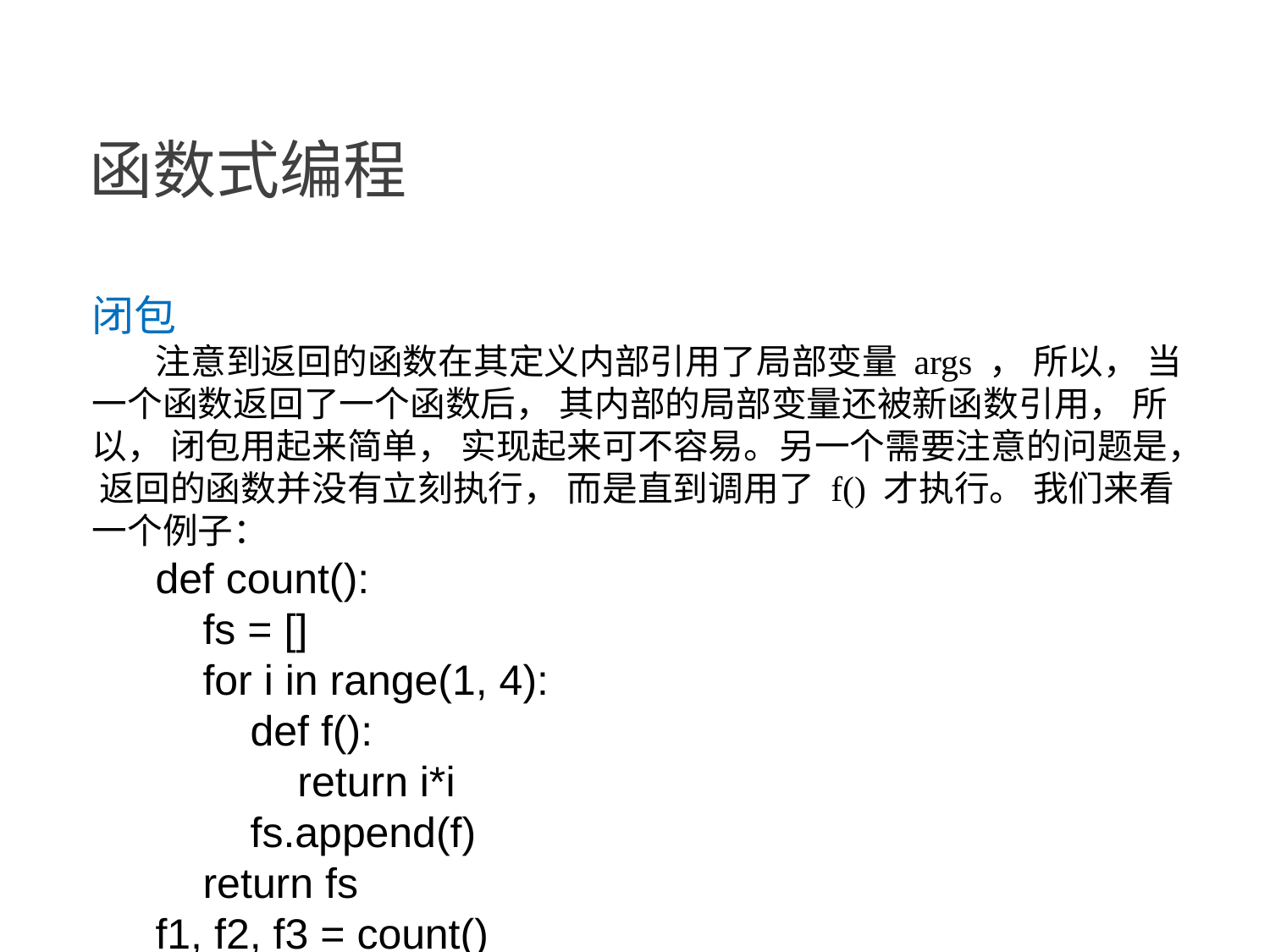

函数式编程
闭包
注意到返回的函数在其定义内部引用了局部变量 args ， 所以， 当一个函数返回了一个函数后， 其内部的局部变量还被新函数引用， 所以， 闭包用起来简单， 实现起来可不容易。另一个需要注意的问题是， 返回的函数并没有立刻执行， 而是直到调用了 f() 才执行。 我们来看一个例子：
def count():
    fs = []
    for i in range(1, 4):
        def f():
            return i*i
        fs.append(f)
    return fs
f1, f2, f3 = count()